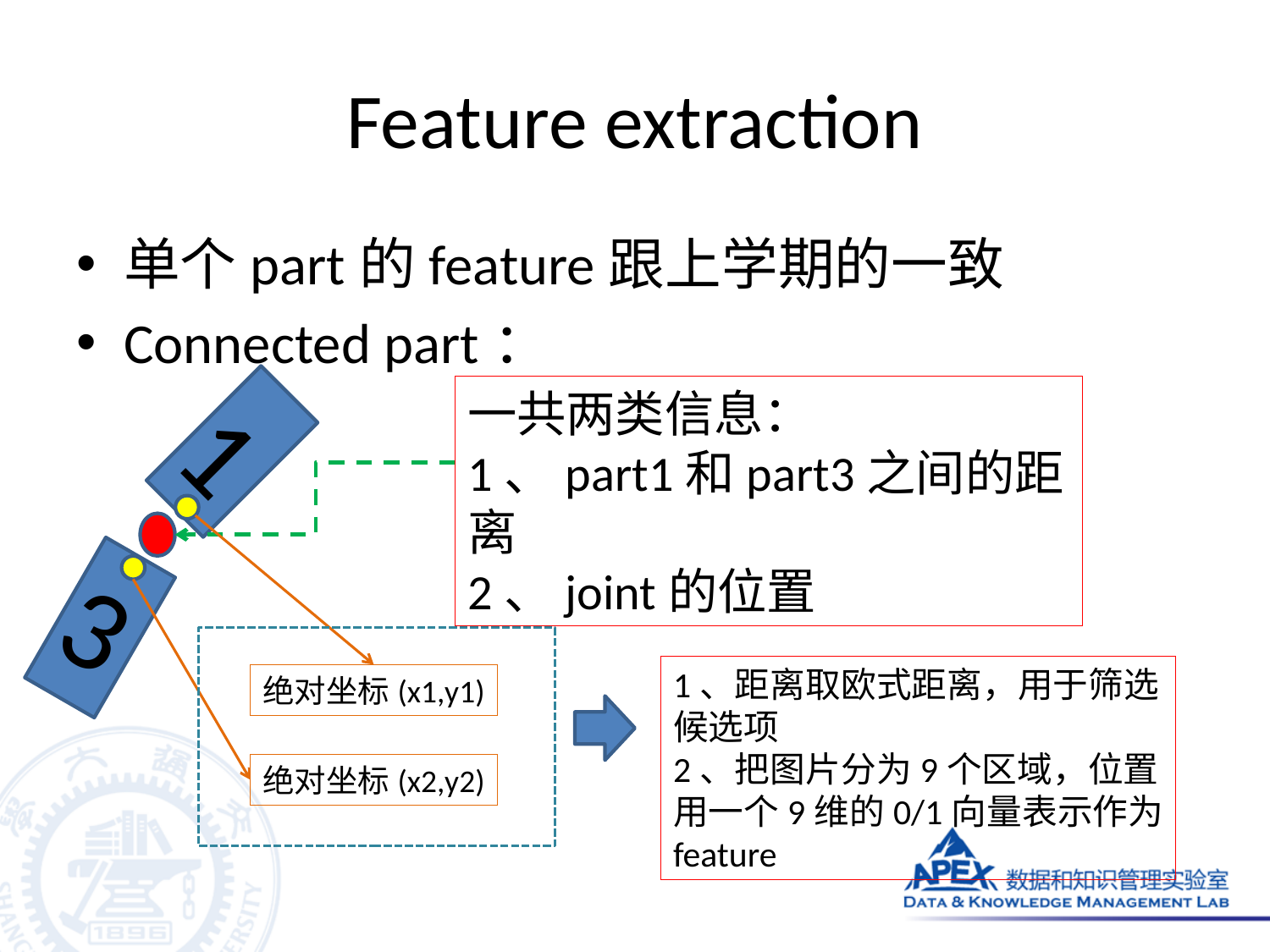

# Feature extraction
单个part的feature跟上学期的一致
Connected part：

一共两类信息：
1、part1和part3之间的距离
2、joint的位置
1

3

1、距离取欧式距离，用于筛选
候选项
2、把图片分为9个区域，位置
用一个9维的0/1向量表示作为
feature
绝对坐标(x1,y1)

绝对坐标(x2,y2)